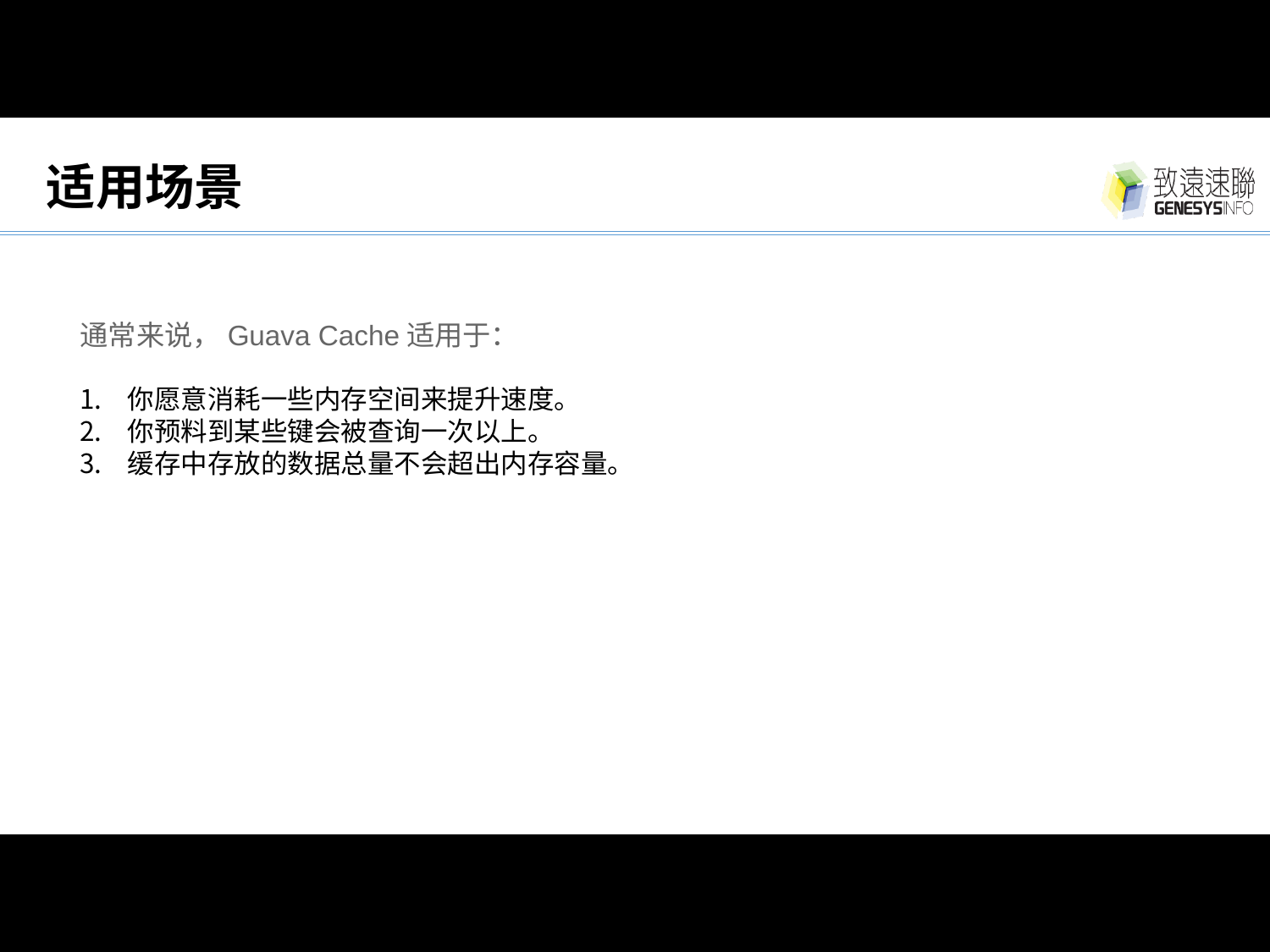

适用场景
通常来说，Guava Cache适用于：

你愿意消耗一些内存空间来提升速度。
你预料到某些键会被查询一次以上。
缓存中存放的数据总量不会超出内存容量。